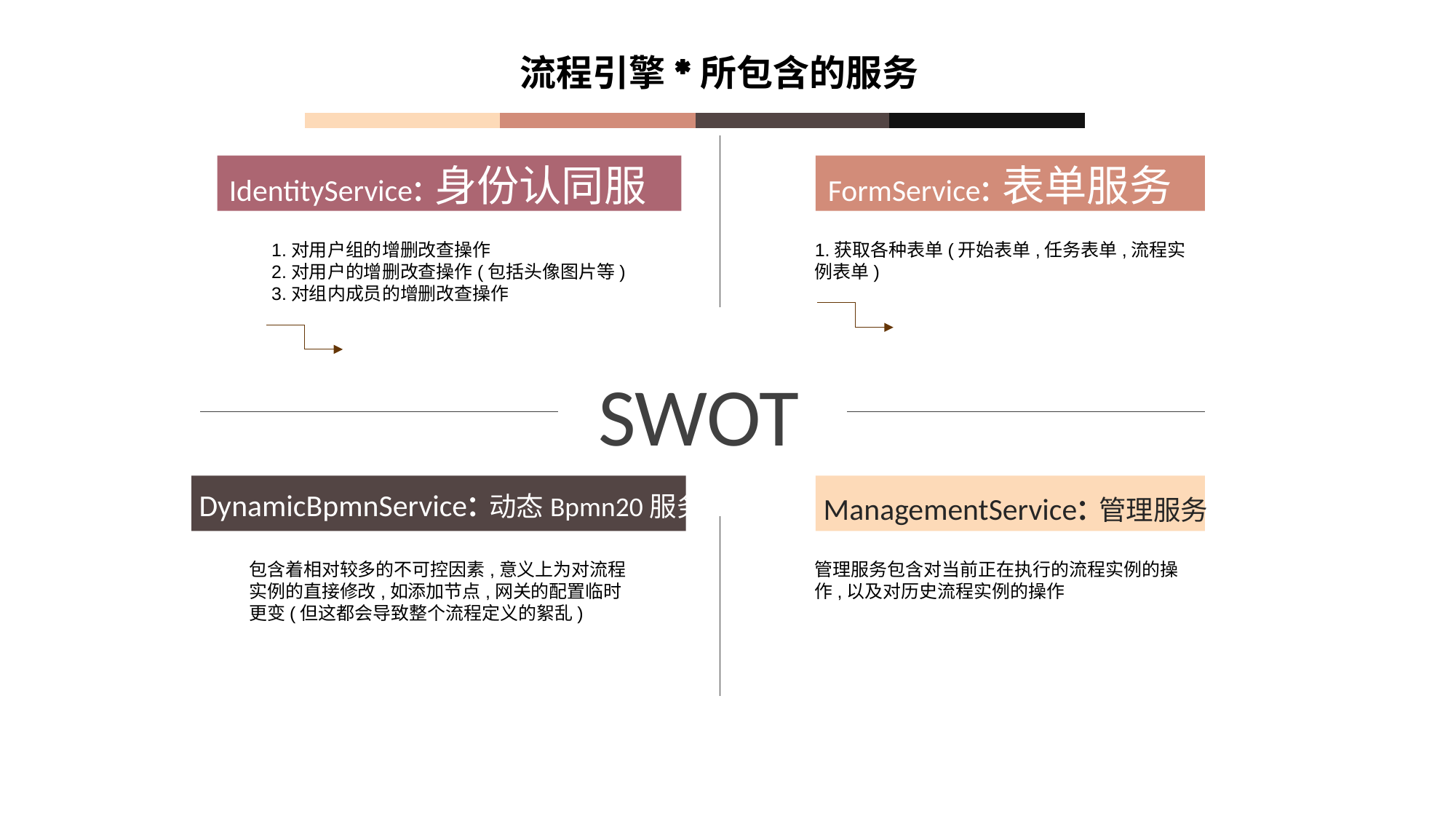

流程引擎*所包含的服务
IdentityService:身份认同服务
FormService:表单服务

1.对用户组的增删改查操作
2.对用户的增删改查操作(包括头像图片等)
3.对组内成员的增删改查操作
1.获取各种表单(开始表单,任务表单,流程实例表单)
SWOT
DynamicBpmnService:动态Bpmn20服务
ManagementService:管理服务

包含着相对较多的不可控因素,意义上为对流程实例的直接修改,如添加节点,网关的配置临时更变(但这都会导致整个流程定义的絮乱)
管理服务包含对当前正在执行的流程实例的操作,以及对历史流程实例的操作